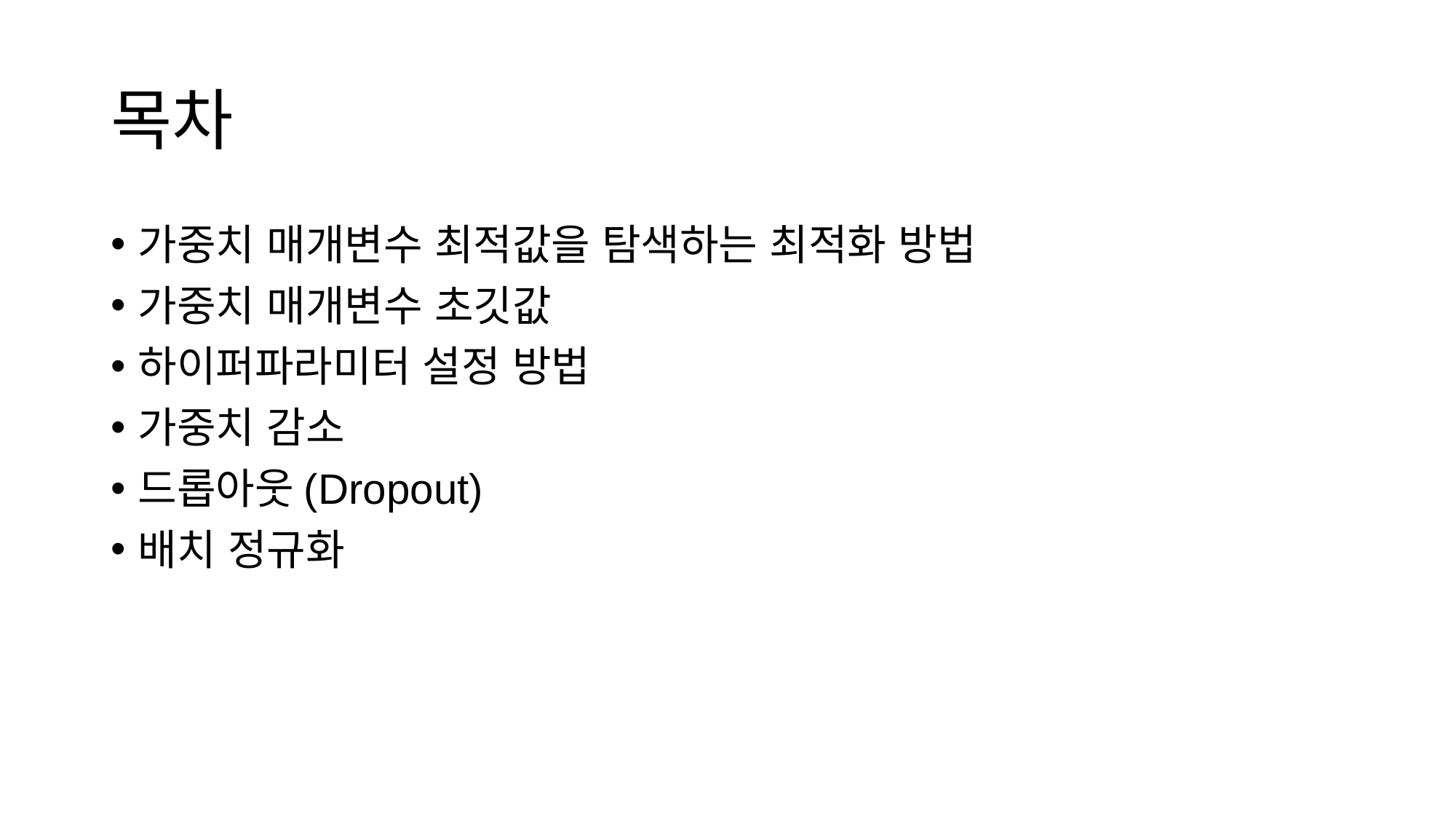

# 목차
가중치 매개변수 최적값을 탐색하는 최적화 방법
가중치 매개변수 초깃값
하이퍼파라미터 설정 방법
가중치 감소
드롭아웃(Dropout)
배치 정규화